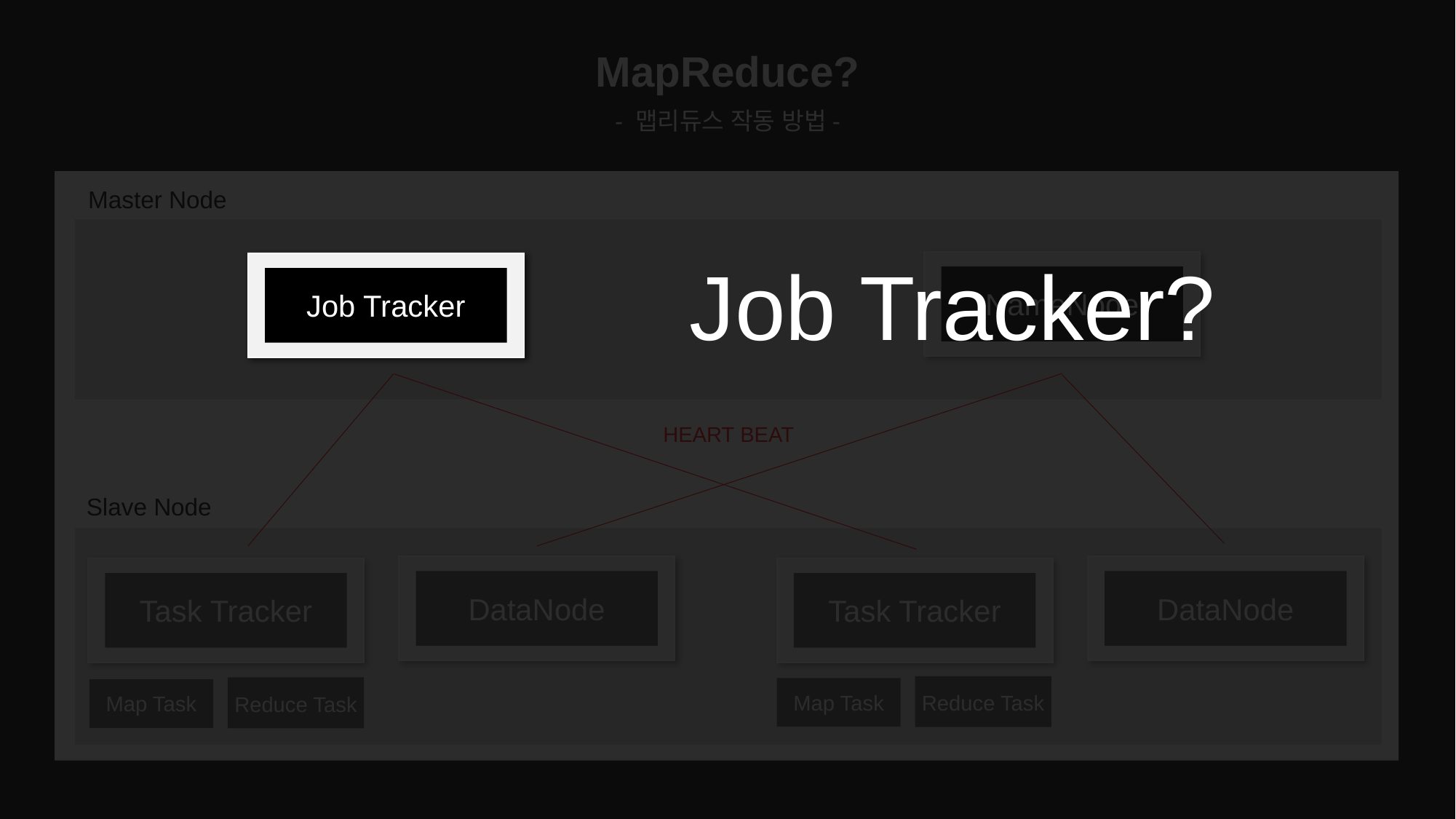

MapReduce?
- 맵리듀스 작동 방법-

Master Node

Job Tracker?

Job Tracker

NameNode

Job Tracker
HEART BEAT
Slave Node

DataNode

DataNode

Task Tracker

Task Tracker

Reduce Task

Reduce Task

Map Task

Map Task